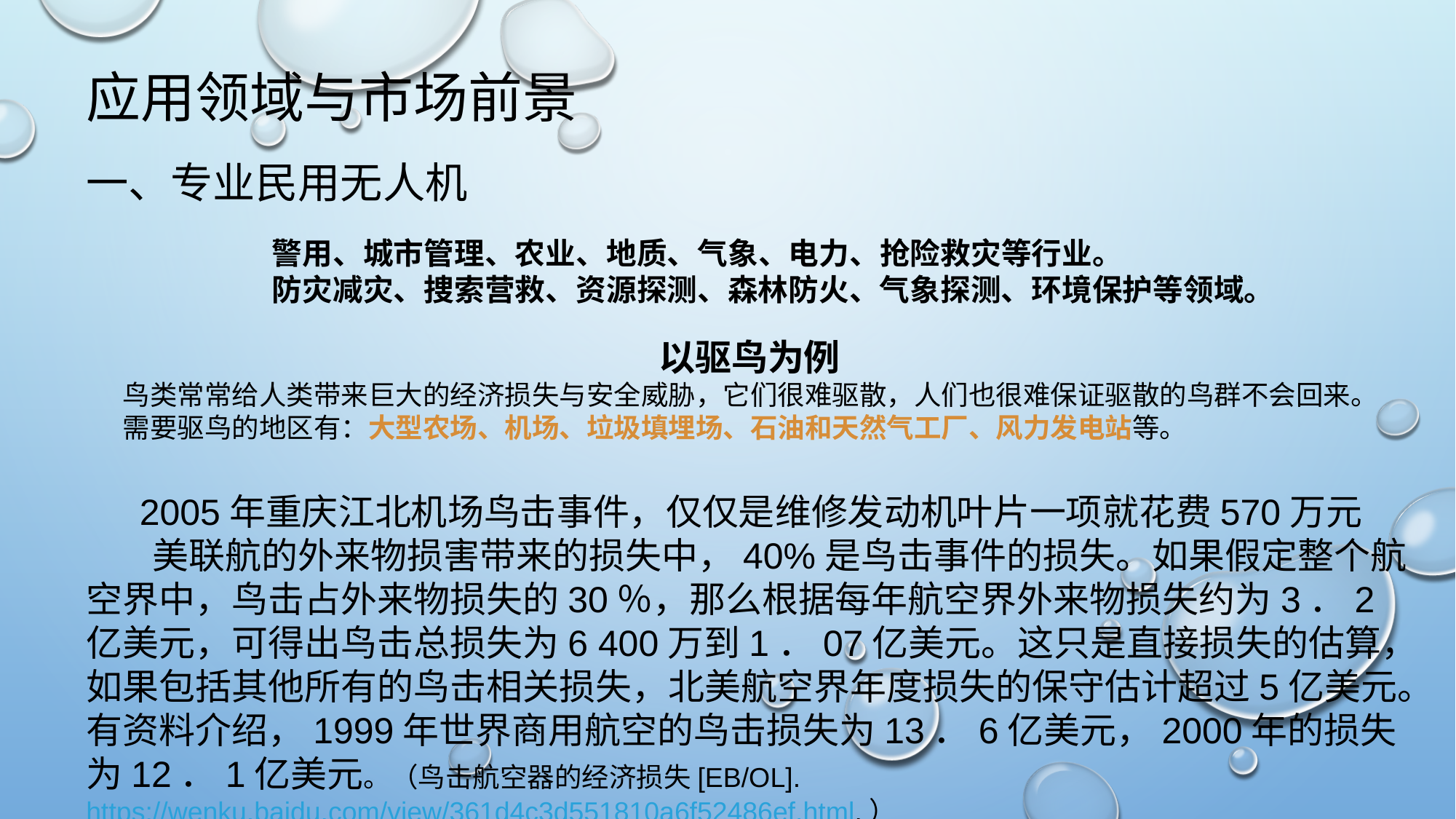

应用领域与市场前景
一、专业民用无人机
        警用、城市管理、农业、地质、气象、电力、抢险救灾等行业。
        防灾减灾、捜索营救、资源探测、森林防火、气象探测、环境保护等领域。
以驱鸟为例
鸟类常常给人类带来巨大的经济损失与安全威胁，它们很难驱散，人们也很难保证驱散的鸟群不会回来。需要驱鸟的地区有：大型农场、机场、垃圾填埋场、石油和天然气工厂、风力发电站等。

       2005年重庆江北机场鸟击事件，仅仅是维修发动机叶片一项就花费570万元
       美联航的外来物损害带来的损失中，40%是鸟击事件的损失。如果假定整个航空界中，鸟击占外来物损失的30％，那么根据每年航空界外来物损失约为3．2亿美元，可得出鸟击总损失为6 400万到1．07亿美元。这只是直接损失的估算，如果包括其他所有的鸟击相关损失，北美航空界年度损失的保守估计超过5亿美元。有资料介绍，1999年世界商用航空的鸟击损失为13．6亿美元，2000年的损失为12．1亿美元。（鸟击航空器的经济损失[EB/OL]. https://wenku.baidu.com/view/361d4c3d551810a6f52486ef.html.）